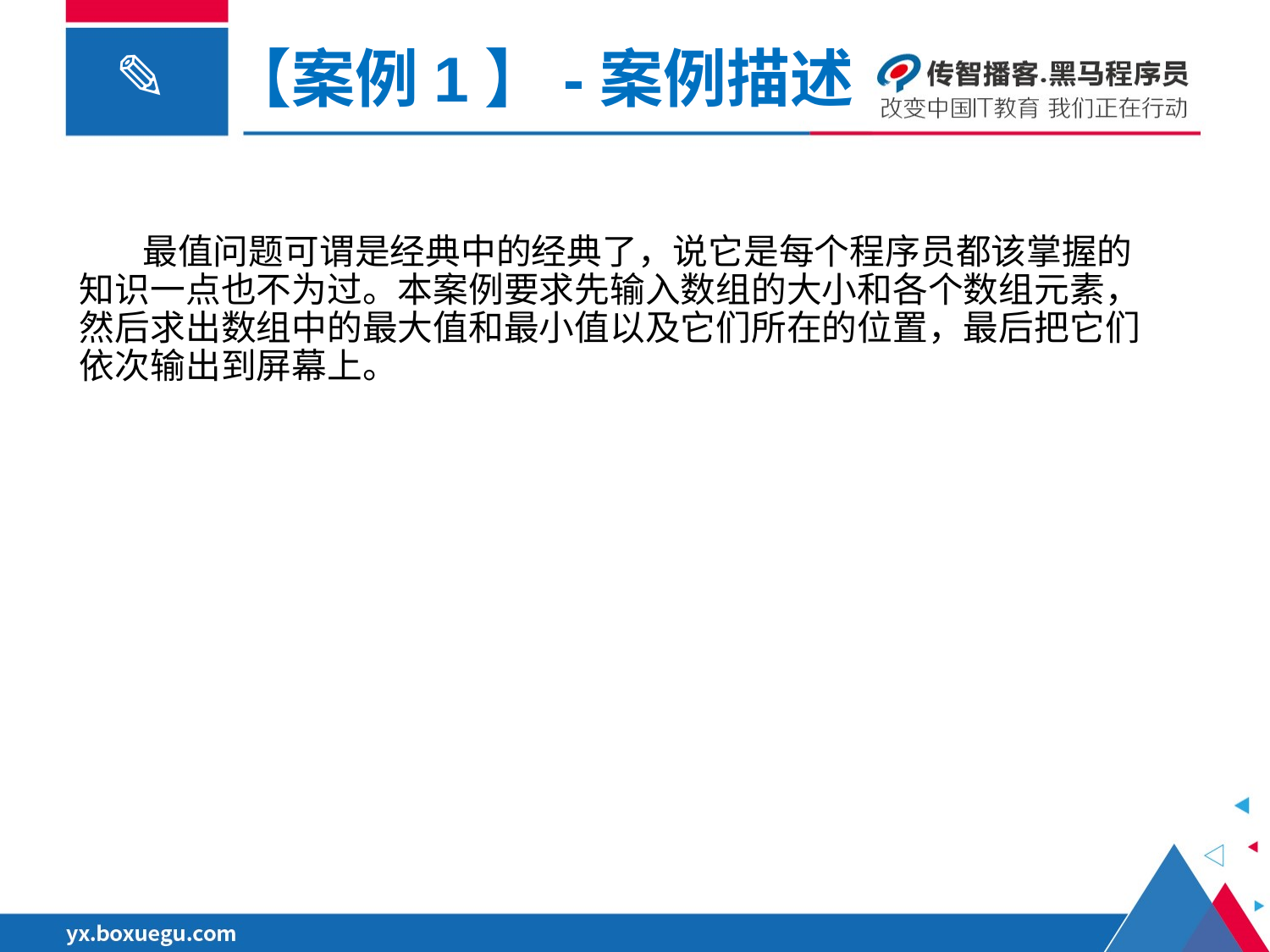

【案例1】-案例描述
       最值问题可谓是经典中的经典了，说它是每个程序员都该掌握的知识一点也不为过。本案例要求先输入数组的大小和各个数组元素，然后求出数组中的最大值和最小值以及它们所在的位置，最后把它们依次输出到屏幕上。